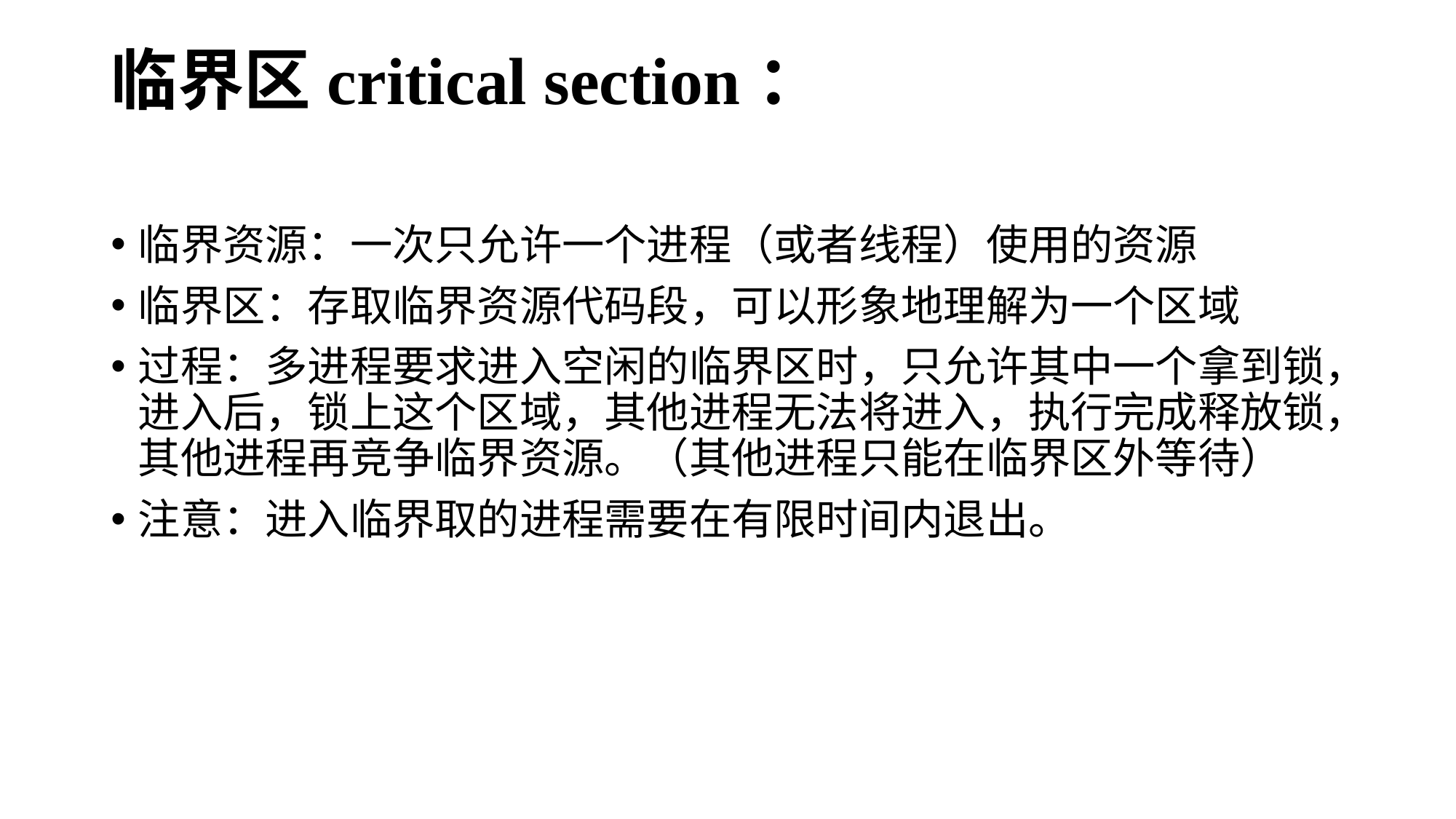

# 临界区critical section：
临界资源：一次只允许一个进程（或者线程）使用的资源
临界区：存取临界资源代码段，可以形象地理解为一个区域
过程：多进程要求进入空闲的临界区时，只允许其中一个拿到锁，进入后，锁上这个区域，其他进程无法将进入，执行完成释放锁，其他进程再竞争临界资源。（其他进程只能在临界区外等待）
注意：进入临界取的进程需要在有限时间内退出。